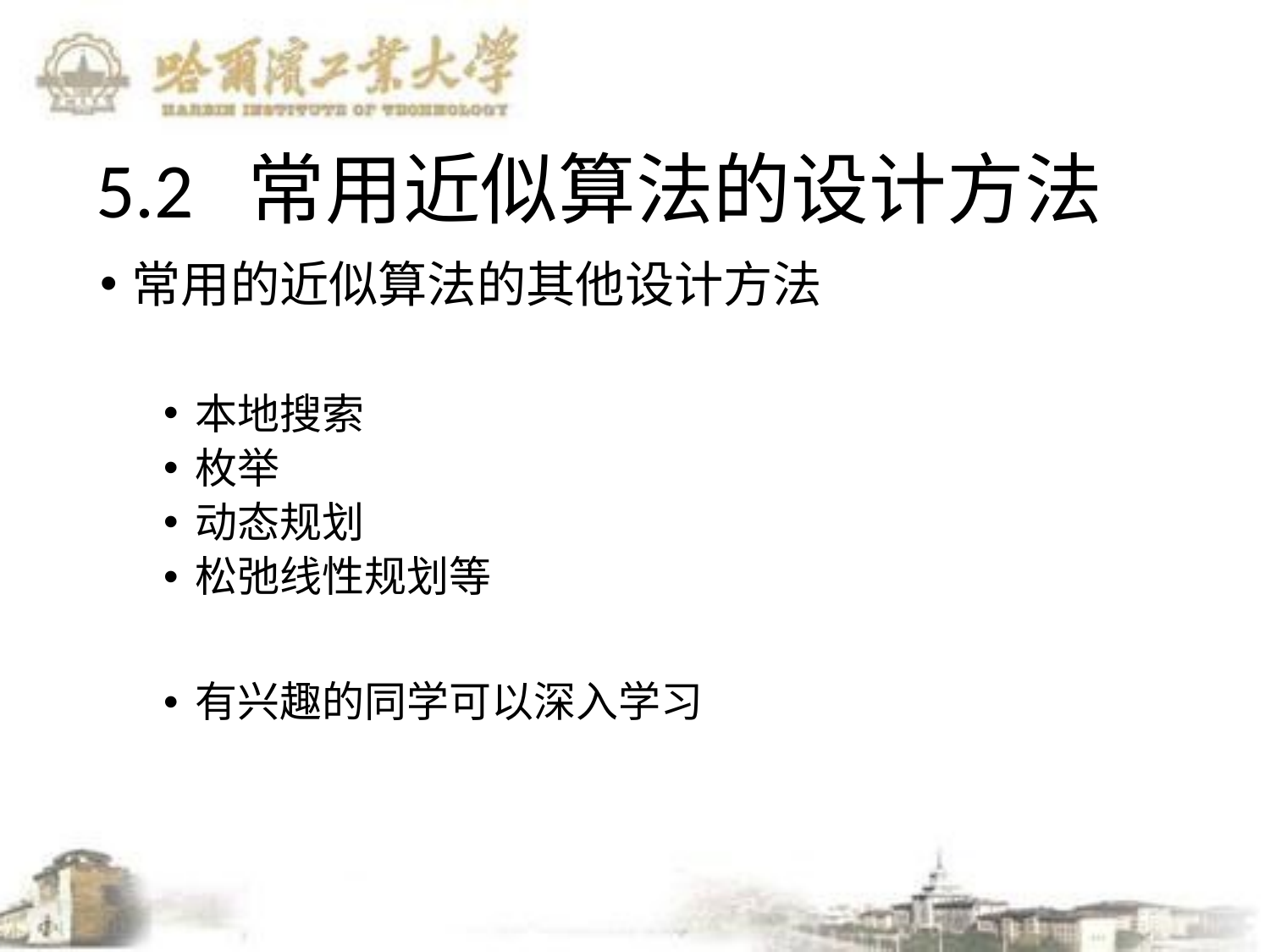

# 5.2  常用近似算法的设计方法
常用的近似算法的其他设计方法

本地搜索
枚举
动态规划
松弛线性规划等

有兴趣的同学可以深入学习